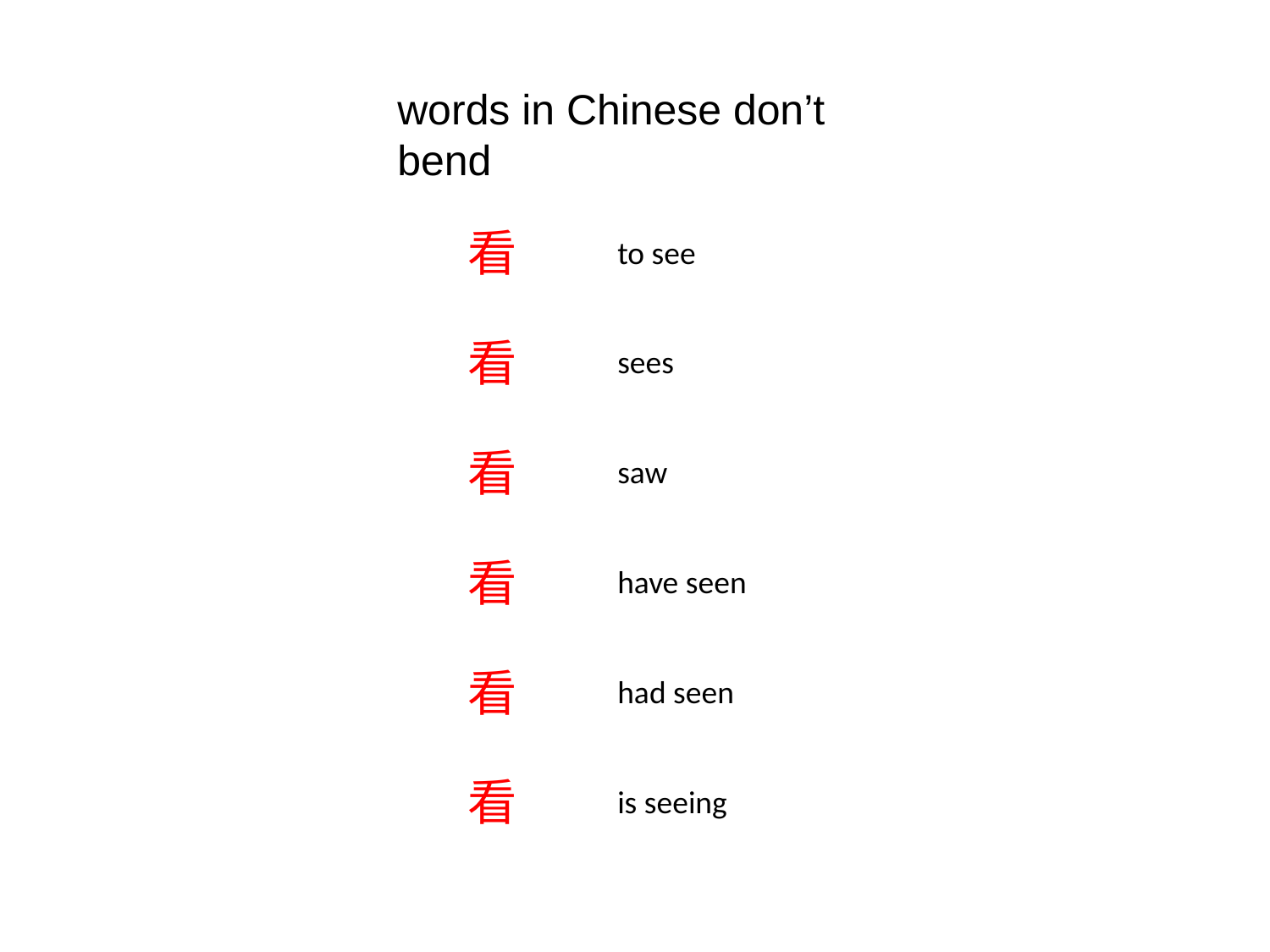

words in Chinese don’t bend
看
to see
看
sees
看
saw
看
have seen
看
had seen
看
is seeing